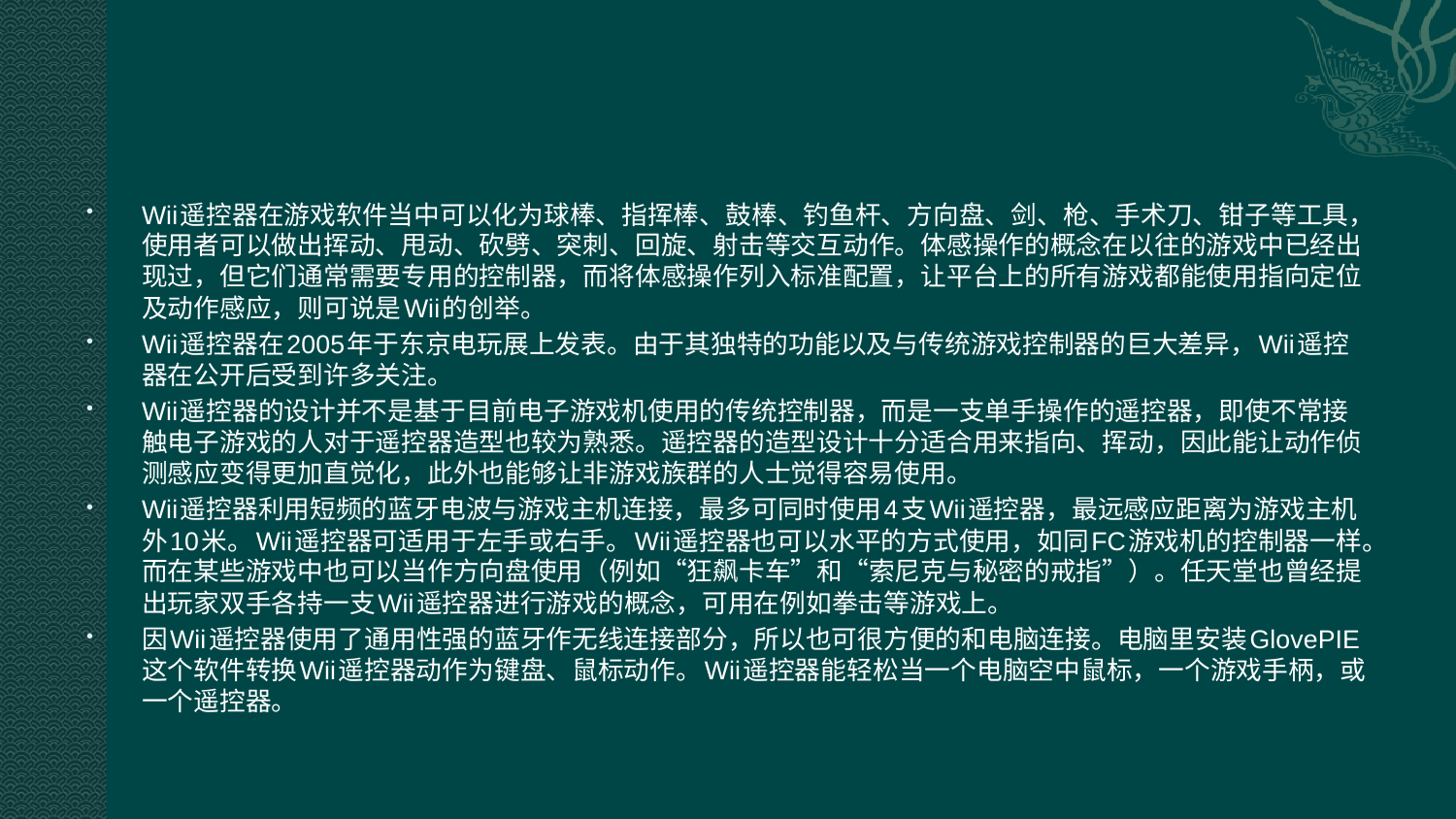

#
Wii遥控器在游戏软件当中可以化为球棒、指挥棒、鼓棒、钓鱼杆、方向盘、剑、枪、手术刀、钳子等工具，使用者可以做出挥动、甩动、砍劈、突刺、回旋、射击等交互动作。体感操作的概念在以往的游戏中已经出现过，但它们通常需要专用的控制器，而将体感操作列入标准配置，让平台上的所有游戏都能使用指向定位及动作感应，则可说是Wii的创举。
Wii遥控器在2005年于东京电玩展上发表。由于其独特的功能以及与传统游戏控制器的巨大差异，Wii遥控器在公开后受到许多关注。
Wii遥控器的设计并不是基于目前电子游戏机使用的传统控制器，而是一支单手操作的遥控器，即使不常接触电子游戏的人对于遥控器造型也较为熟悉。遥控器的造型设计十分适合用来指向、挥动，因此能让动作侦测感应变得更加直觉化，此外也能够让非游戏族群的人士觉得容易使用。
Wii遥控器利用短频的蓝牙电波与游戏主机连接，最多可同时使用4支Wii遥控器，最远感应距离为游戏主机外10米。Wii遥控器可适用于左手或右手。Wii遥控器也可以水平的方式使用，如同FC游戏机的控制器一样。而在某些游戏中也可以当作方向盘使用（例如“狂飙卡车”和“索尼克与秘密的戒指”）。任天堂也曾经提出玩家双手各持一支Wii遥控器进行游戏的概念，可用在例如拳击等游戏上。
因Wii遥控器使用了通用性强的蓝牙作无线连接部分，所以也可很方便的和电脑连接。电脑里安装GlovePIE这个软件转换Wii遥控器动作为键盘、鼠标动作。Wii遥控器能轻松当一个电脑空中鼠标，一个游戏手柄，或一个遥控器。